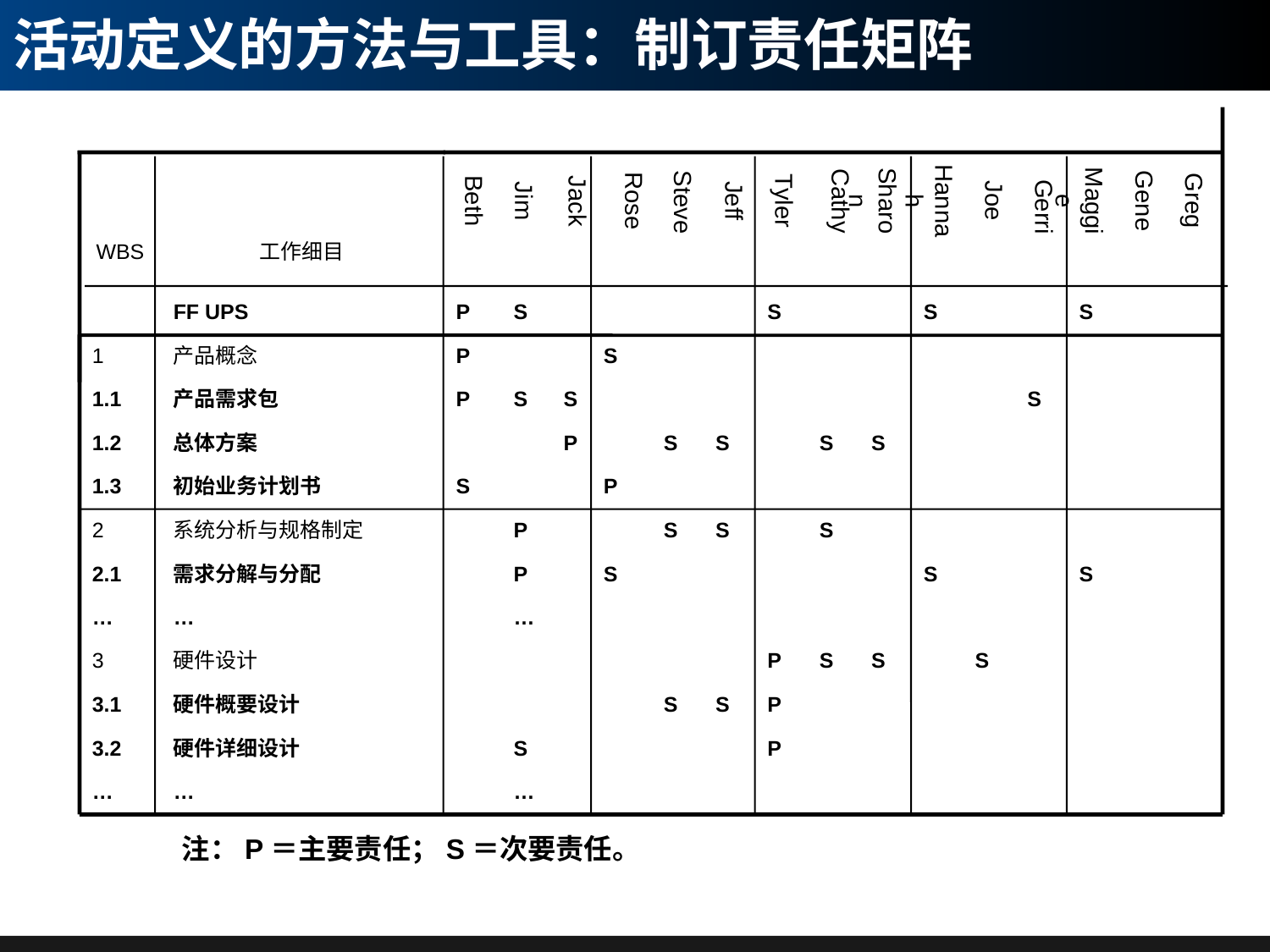

活动定义的方法与工具：制订责任矩阵

Beth
Jim
Jack
Rose
Jeff
Tyler
Cathy
Sharon
Hannah
Joe
Maggie
Gene
Greg
WBS

工作细目

Steve
Gerri

FF UPS
P
S

S

S

S

1

产品概念
P

S

1.1
产品需求包
P
S
S

S

1.2
总体方案

P

S
S

S
S

1.3
初始业务计划书
S

P

2

系统分析与规格制定

P

S
S

S

2.1
需求分解与分配

P

S

S

S

…
…

…

3
硬件设计

P
S
S

S

3.1
硬件概要设计

S
S
P

3.2
硬件详细设计

S

P

…
…

…

注：P＝主要责任；S＝次要责任。